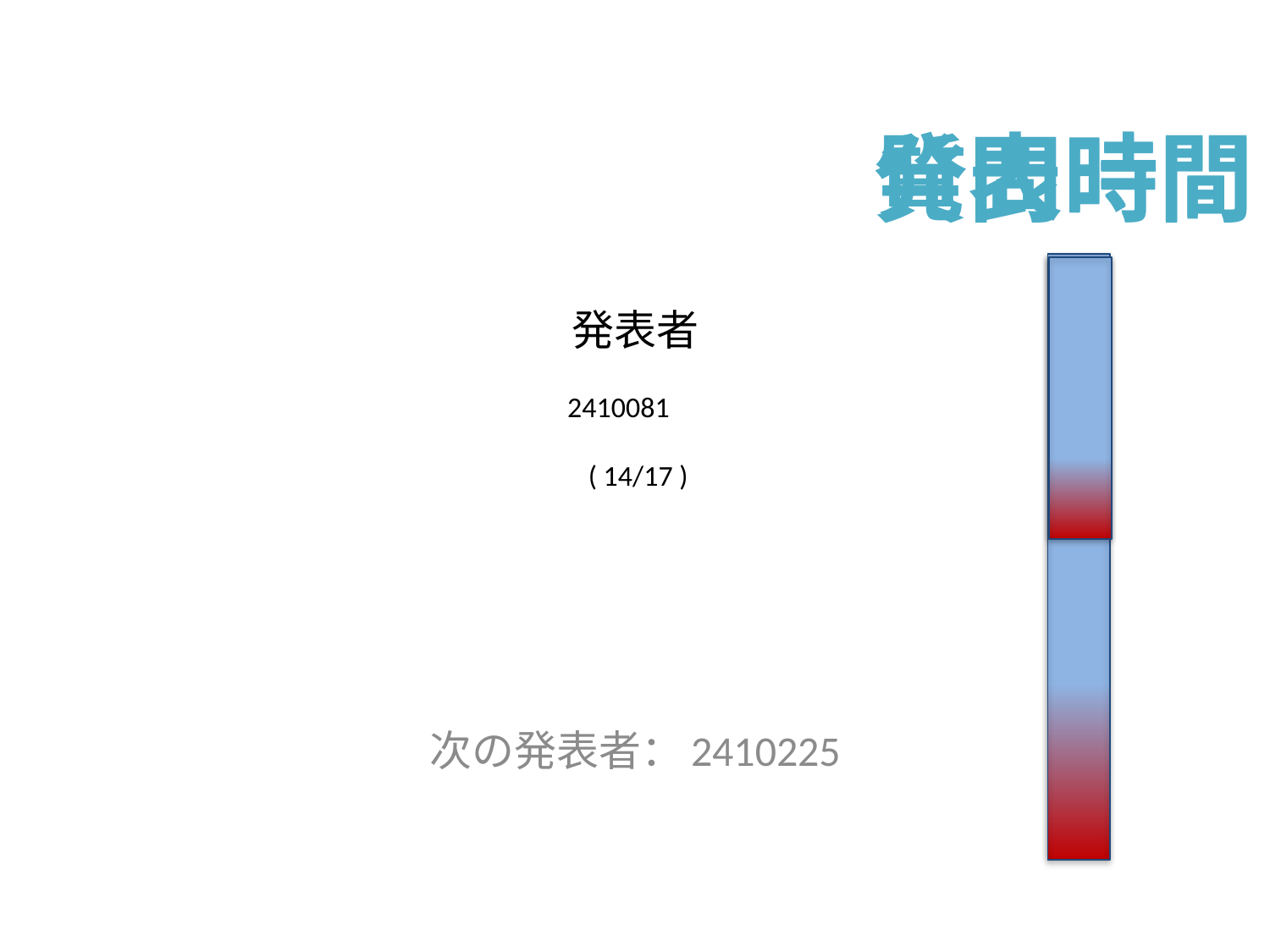

発表時間
質問時間

# 発表者

2410081

 ( 14/17 )

次の発表者：2410225